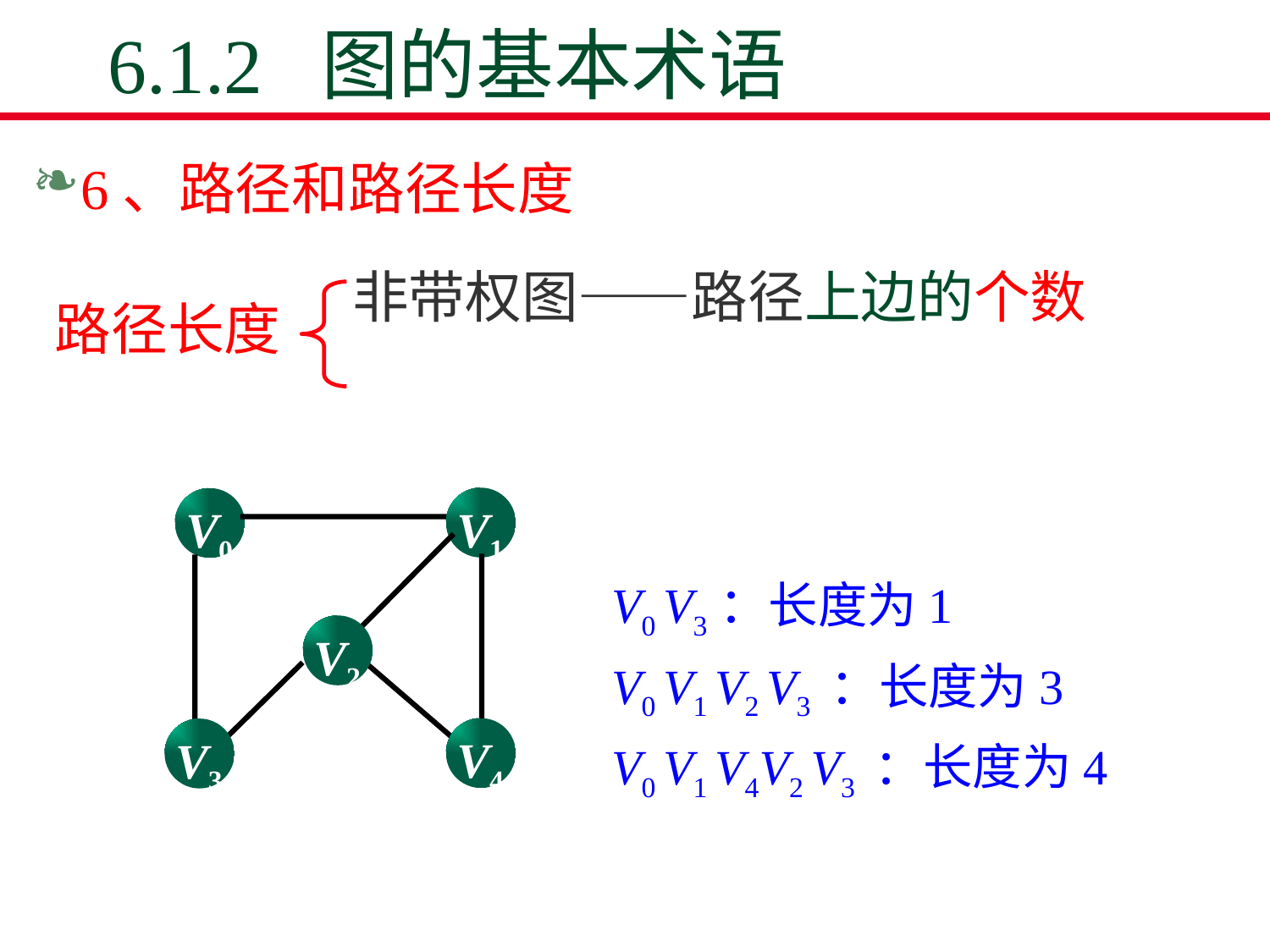

# 6.1.2  图的基本术语
6、路径和路径长度
非带权图——路径上边的个数

路径长度
V1
V0

V2

V4
V3

V0 V3：长度为1
V0 V1 V2 V3 ：长度为3
V0 V1 V4V2 V3 ：长度为4